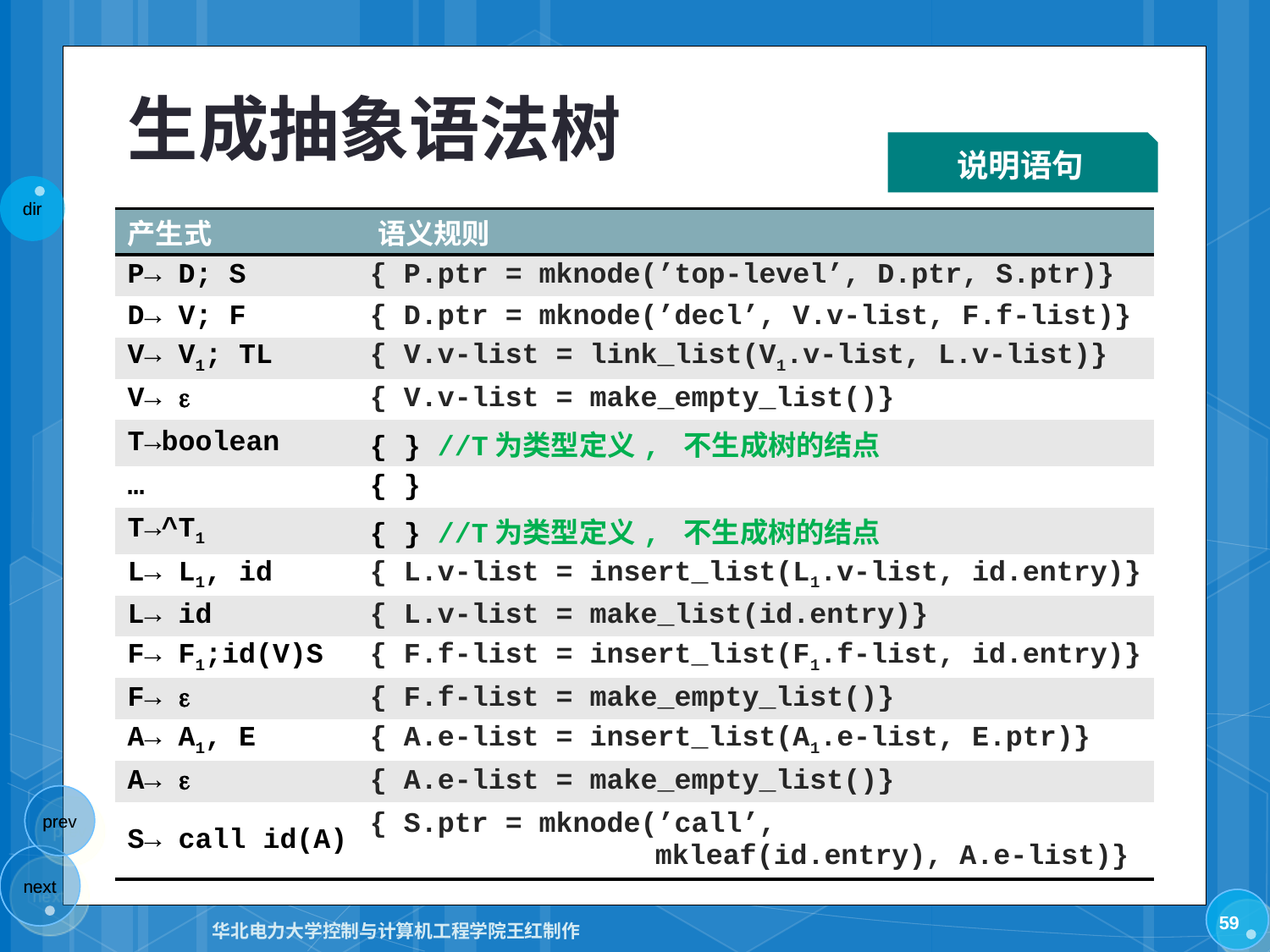

# 生成抽象语法树
说明语句
| 产生式 | 语义规则 |
| --- | --- |
| P→ D; S | { P.ptr = mknode(’top-level’, D.ptr, S.ptr)} |
| D→ V; F | { D.ptr = mknode(’decl’, V.v-list, F.f-list)} |
| V→ V1; TL | { V.v-list = link\_list(V1.v-list, L.v-list)} |
| V→ ε | { V.v-list = make\_empty\_list()} |
| T→boolean | { } //T为类型定义, 不生成树的结点 |
| … | { } |
| T→^T1 | { } //T为类型定义, 不生成树的结点 |
| L→ L1, id | { L.v-list = insert\_list(L1.v-list, id.entry)} |
| L→ id | { L.v-list = make\_list(id.entry)} |
| F→ F1;id(V)S | { F.f-list = insert\_list(F1.f-list, id.entry)} |
| F→ ε | { F.f-list = make\_empty\_list()} |
| A→ A1, E | { A.e-list = insert\_list(A1.e-list, E.ptr)} |
| A→ ε | { A.e-list = make\_empty\_list()} |
| S→ call id(A) | { S.ptr = mknode(’call’, mkleaf(id.entry), A.e-list)} |
59
华北电力大学控制与计算机工程学院王红制作